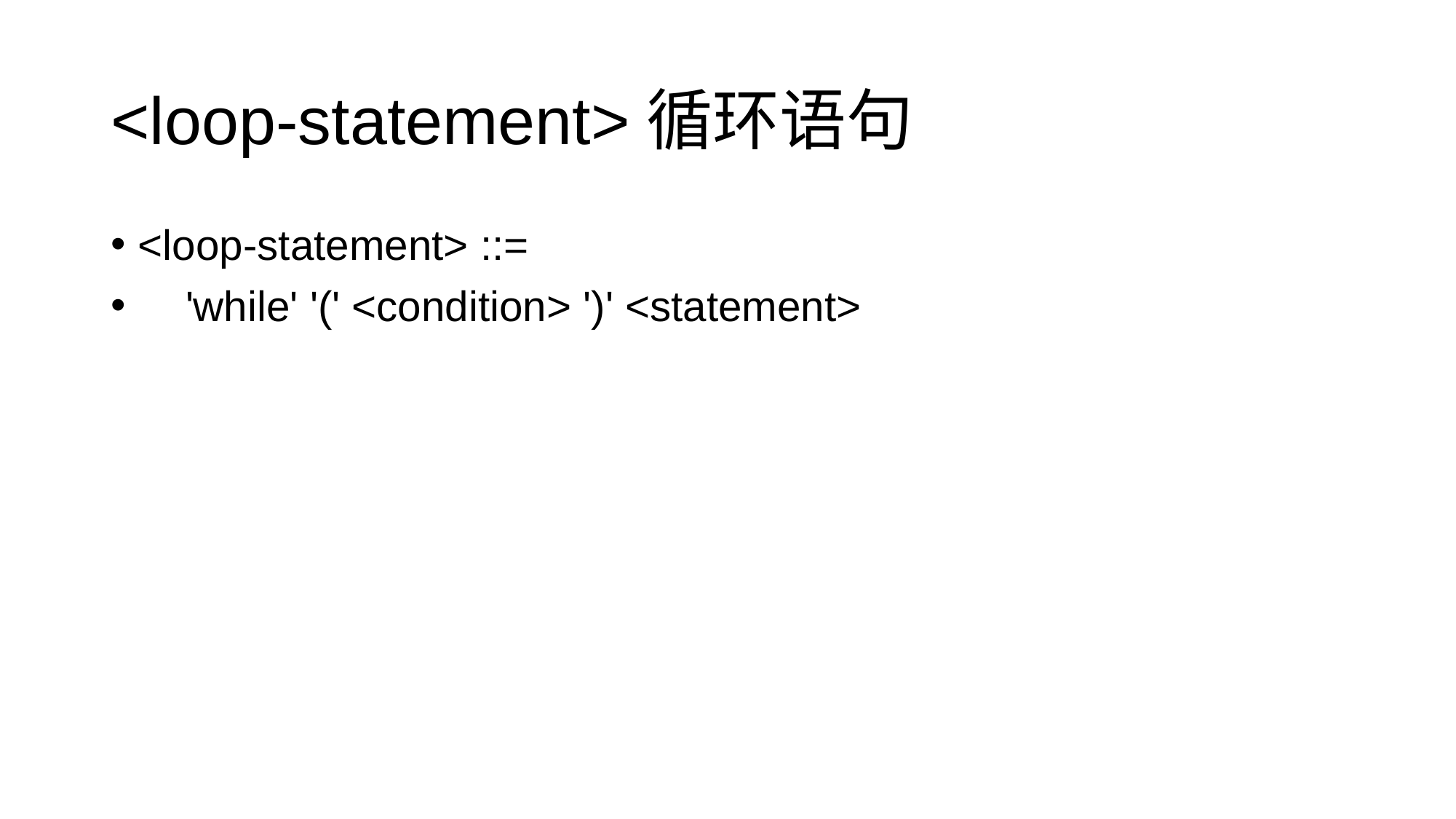

# <loop-statement>循环语句
<loop-statement> ::=
    'while' '(' <condition> ')' <statement>